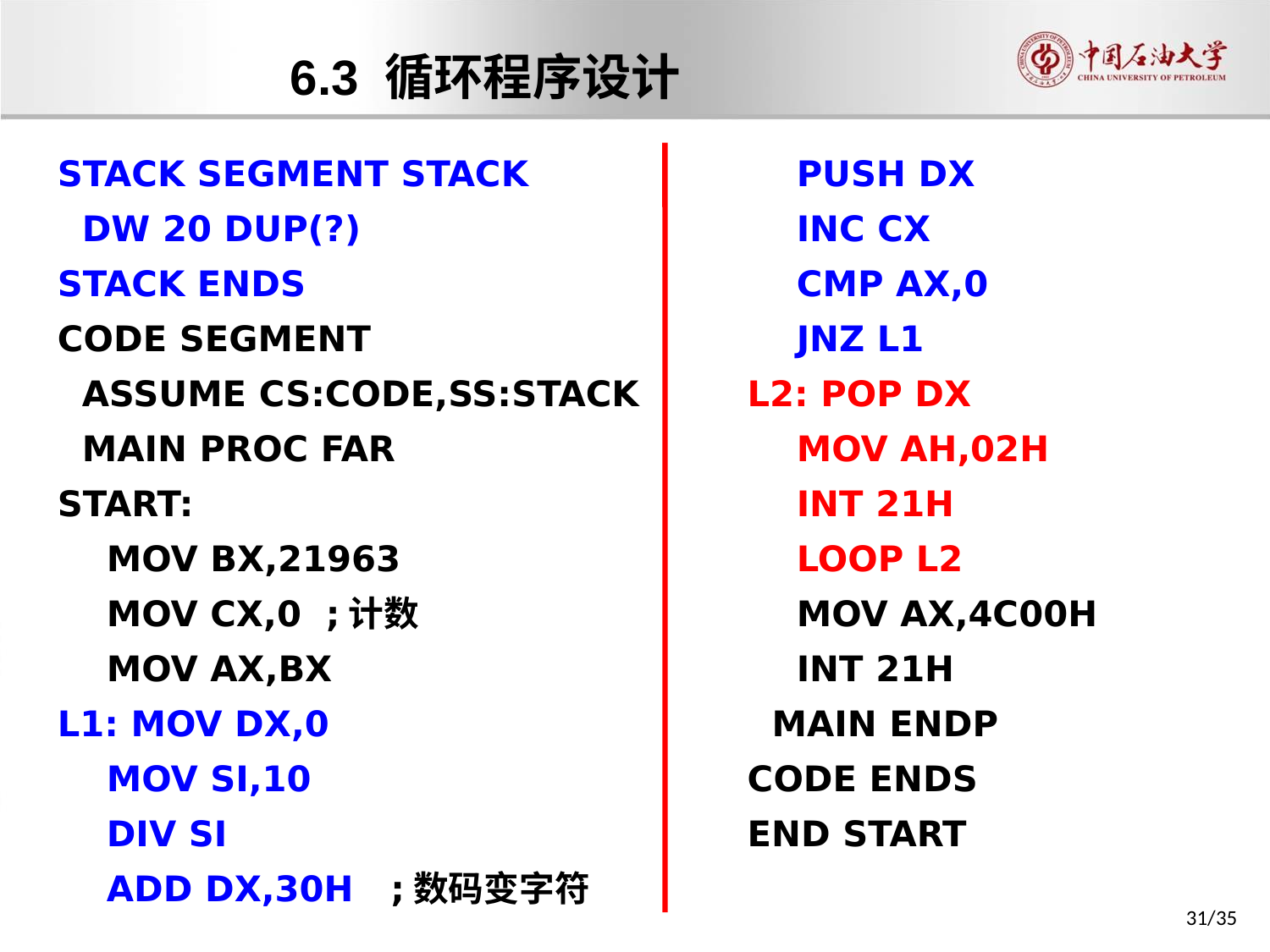

6.3 循环程序设计
STACK SEGMENT STACK
  DW 20 DUP(?)
STACK ENDS
CODE SEGMENT
  ASSUME CS:CODE,SS:STACK
  MAIN PROC FAR
START:
    MOV BX,21963
    MOV CX,0  ;计数
    MOV AX,BX
L1: MOV DX,0
    MOV SI,10
    DIV SI
    ADD DX,30H   ;数码变字符
    PUSH DX
    INC CX
    CMP AX,0
    JNZ L1
L2: POP DX
    MOV AH,02H
    INT 21H
    LOOP L2
    MOV AX,4C00H
    INT 21H
  MAIN ENDP
CODE ENDS
END START

31/35